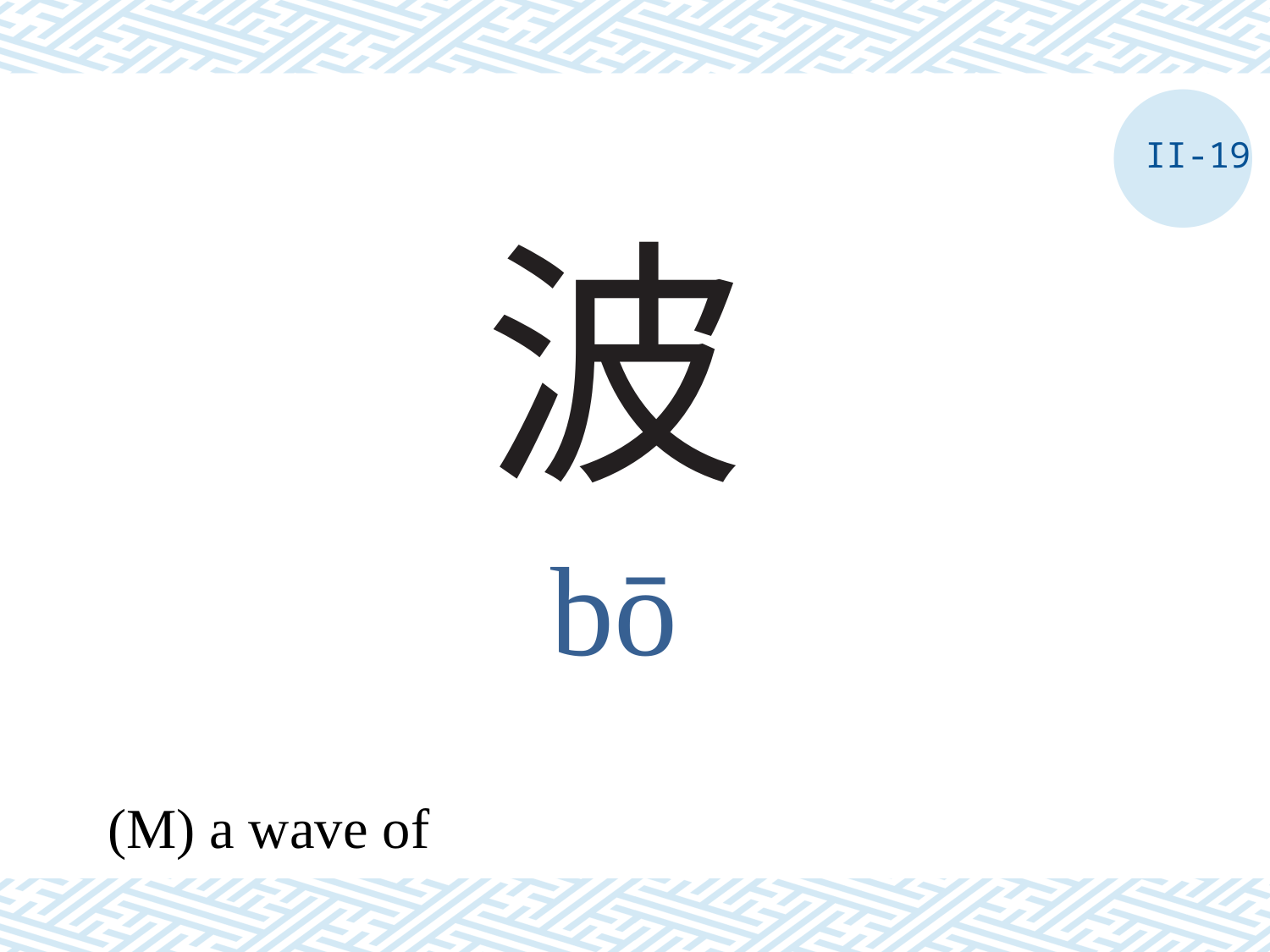

II-19

# 波
bō
(M) a wave of